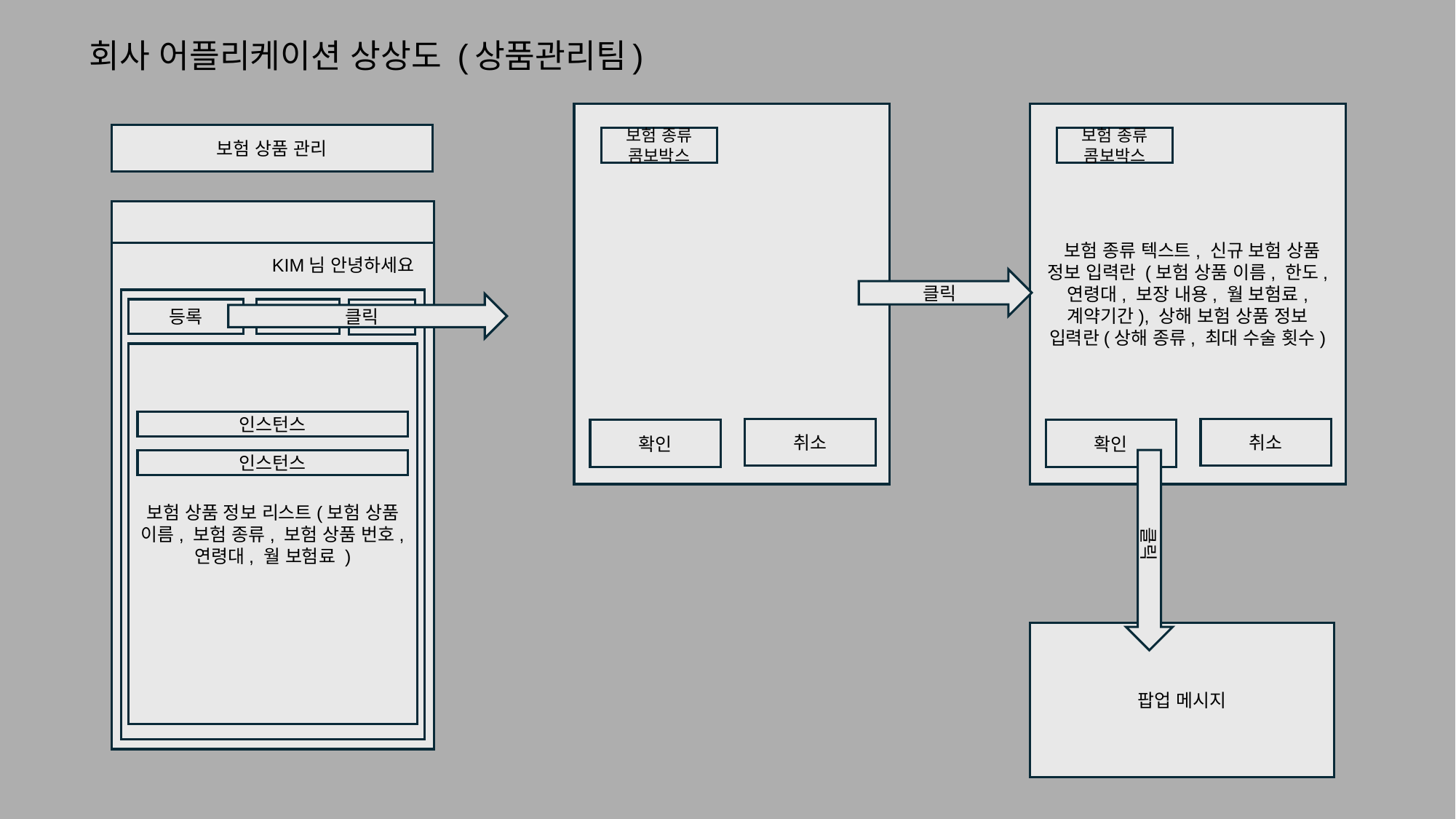

회사 어플리케이션 상상도 (상품관리팀)

 보험 종류 텍스트, 신규 보험 상품 정보 입력란 (보험 상품 이름, 한도, 연령대, 보장 내용, 월 보험료, 계약기간), 상해 보험 상품 정보 입력란(상해 종류, 최대 수술 횟수)
보험 상품 관리
보험 종류 콤보박스
보험 종류 콤보박스

KIM님 안녕하세요
클릭

클릭
등록

검색
보험 상품 정보 리스트(보험 상품 이름, 보험 종류, 보험 상품 번호, 연령대, 월 보험료 )
인스턴스
취소
취소
확인
확인
인스턴스
클릭
팝업 메시지